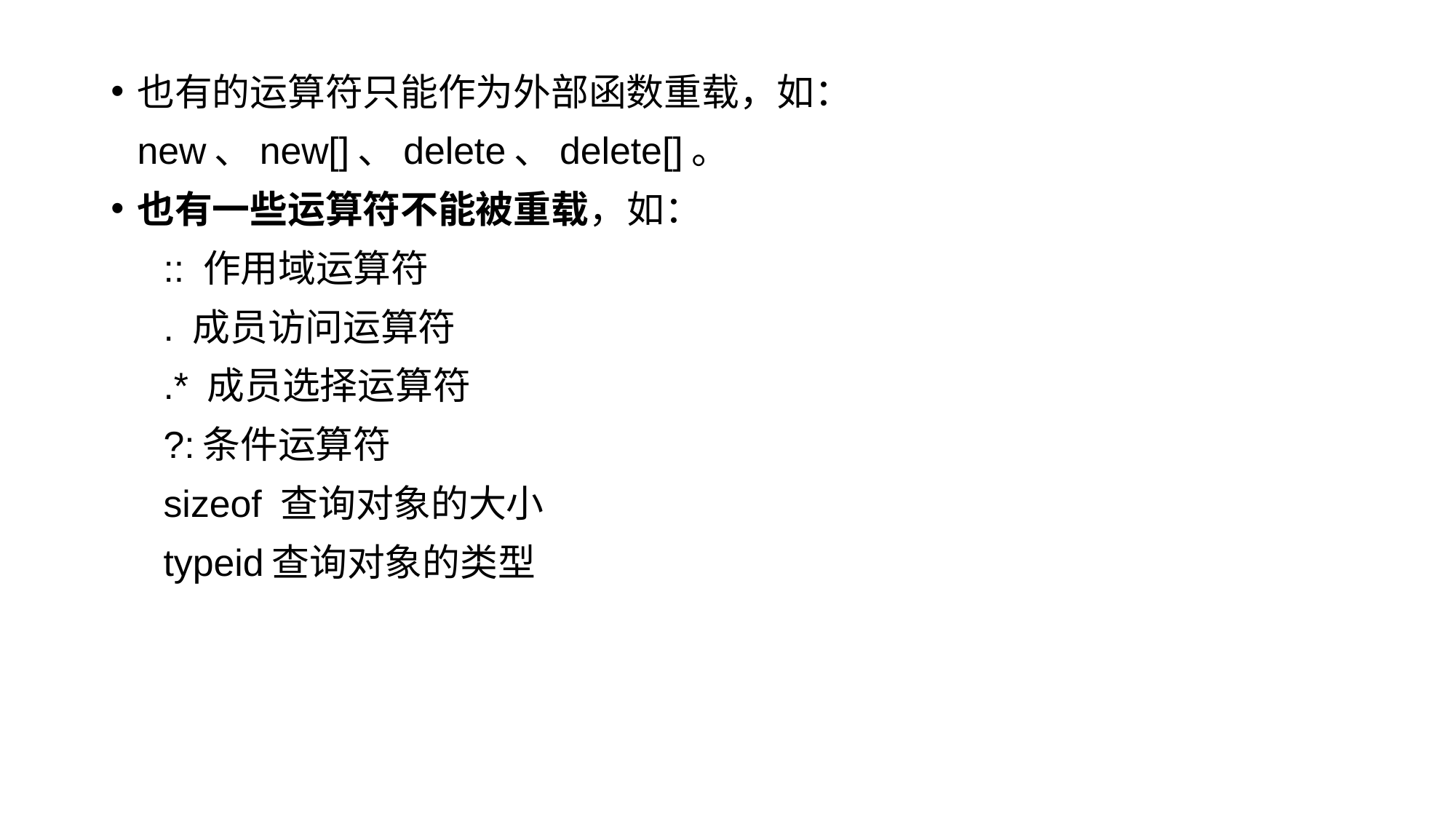

也有的运算符只能作为外部函数重载，如：new、new[]、delete、delete[]。
也有一些运算符不能被重载，如：
:: 作用域运算符
. 成员访问运算符
.* 成员选择运算符
?:条件运算符
sizeof 查询对象的大小
typeid查询对象的类型